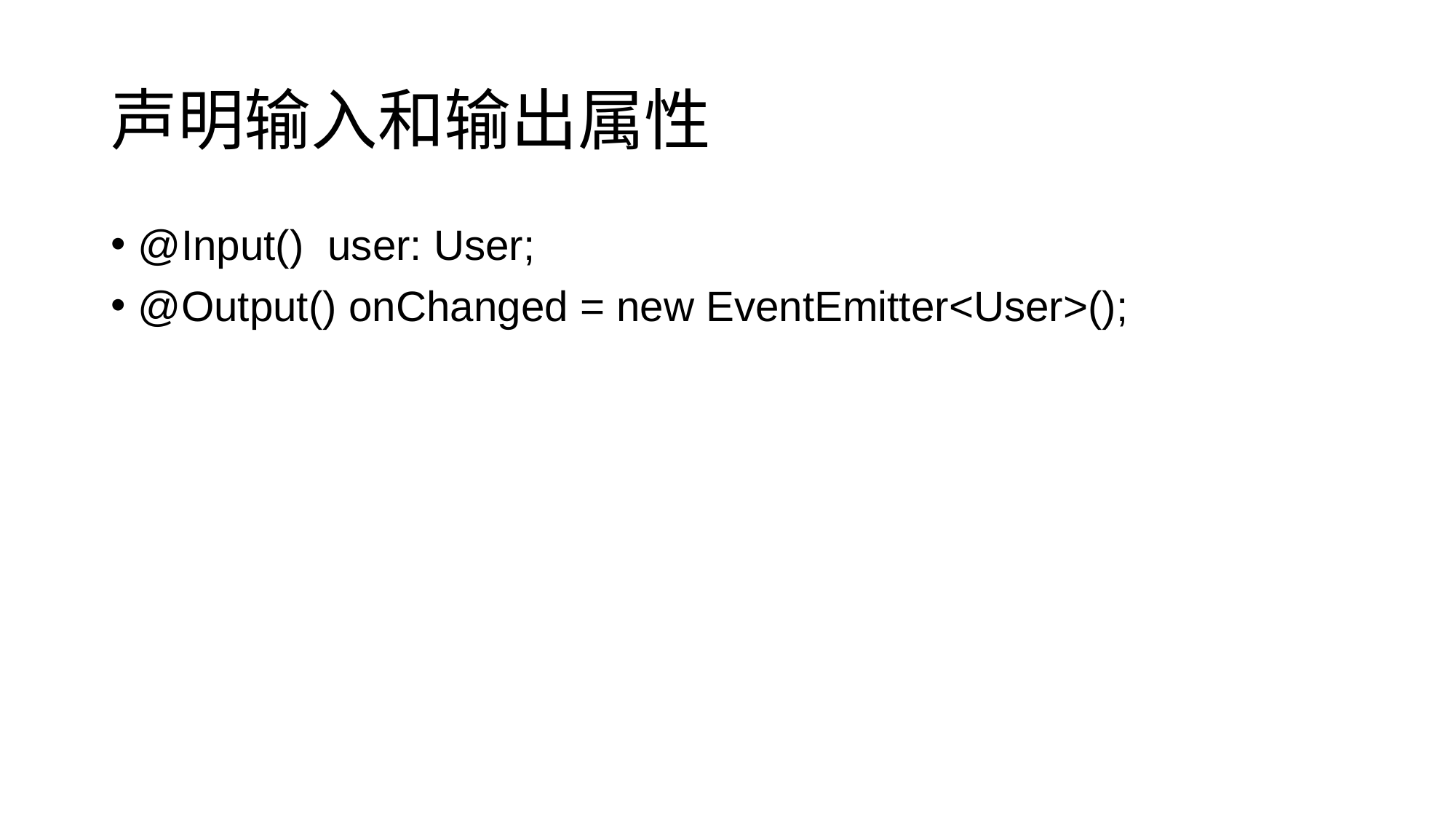

# 声明输入和输出属性
@Input()  user: User;
@Output() onChanged = new EventEmitter<User>();